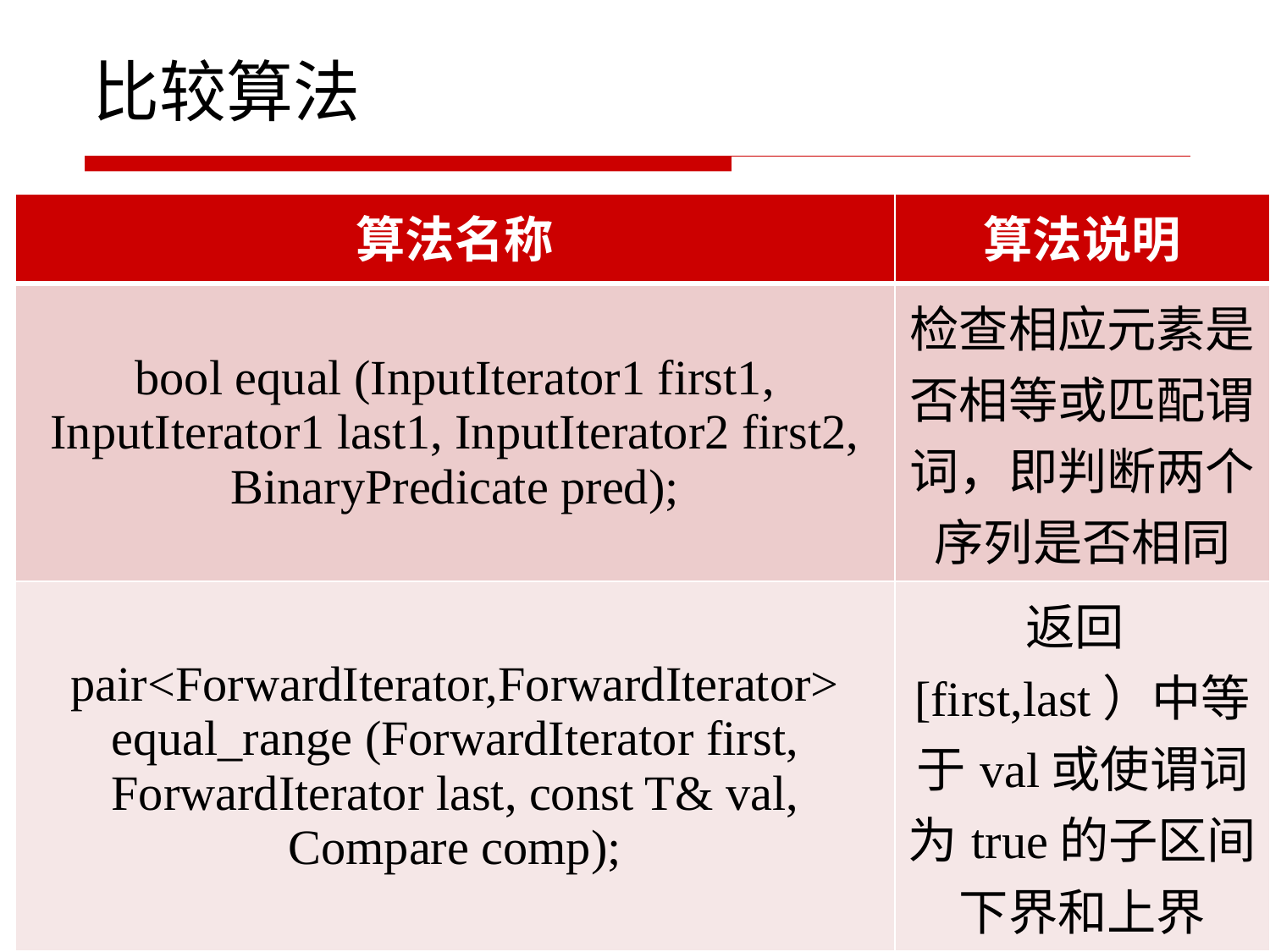

# 比较算法

| 算法名称 | 算法说明 |
| --- | --- |
| bool equal (InputIterator1 first1, InputIterator1 last1, InputIterator2 first2, BinaryPredicate pred); | 检查相应元素是否相等或匹配谓词，即判断两个序列是否相同 |
| pair<ForwardIterator,ForwardIterator> equal\_range (ForwardIterator first, ForwardIterator last, const T& val, Compare comp); | 返回[first,last）中等于val或使谓词为true的子区间下界和上界 |
7